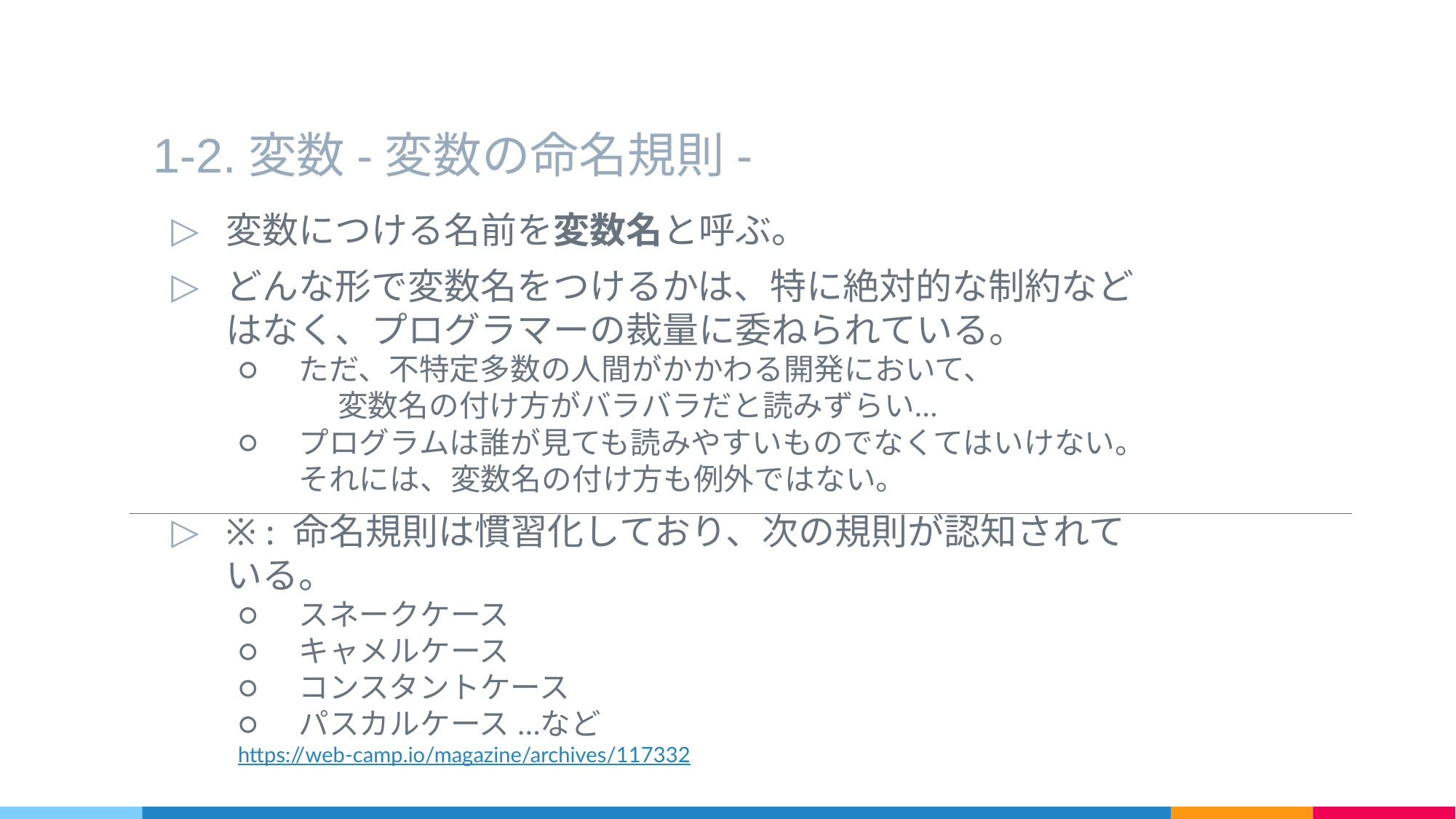

# 1-2.変数-変数の命名規則-
変数につける名前を変数名と呼ぶ。
どんな形で変数名をつけるかは、特に絶対的な制約などはなく、プログラマーの裁量に委ねられている。
ただ、不特定多数の人間がかかわる開発において、                           変数名の付け方がバラバラだと読みずらい…
プログラムは誰が見ても読みやすいものでなくてはいけない。それには、変数名の付け方も例外ではない。
※ : 命名規則は慣習化しており、次の規則が認知されている。
スネークケース
キャメルケース
コンスタントケース
パスカルケース …など
https://web-camp.io/magazine/archives/117332